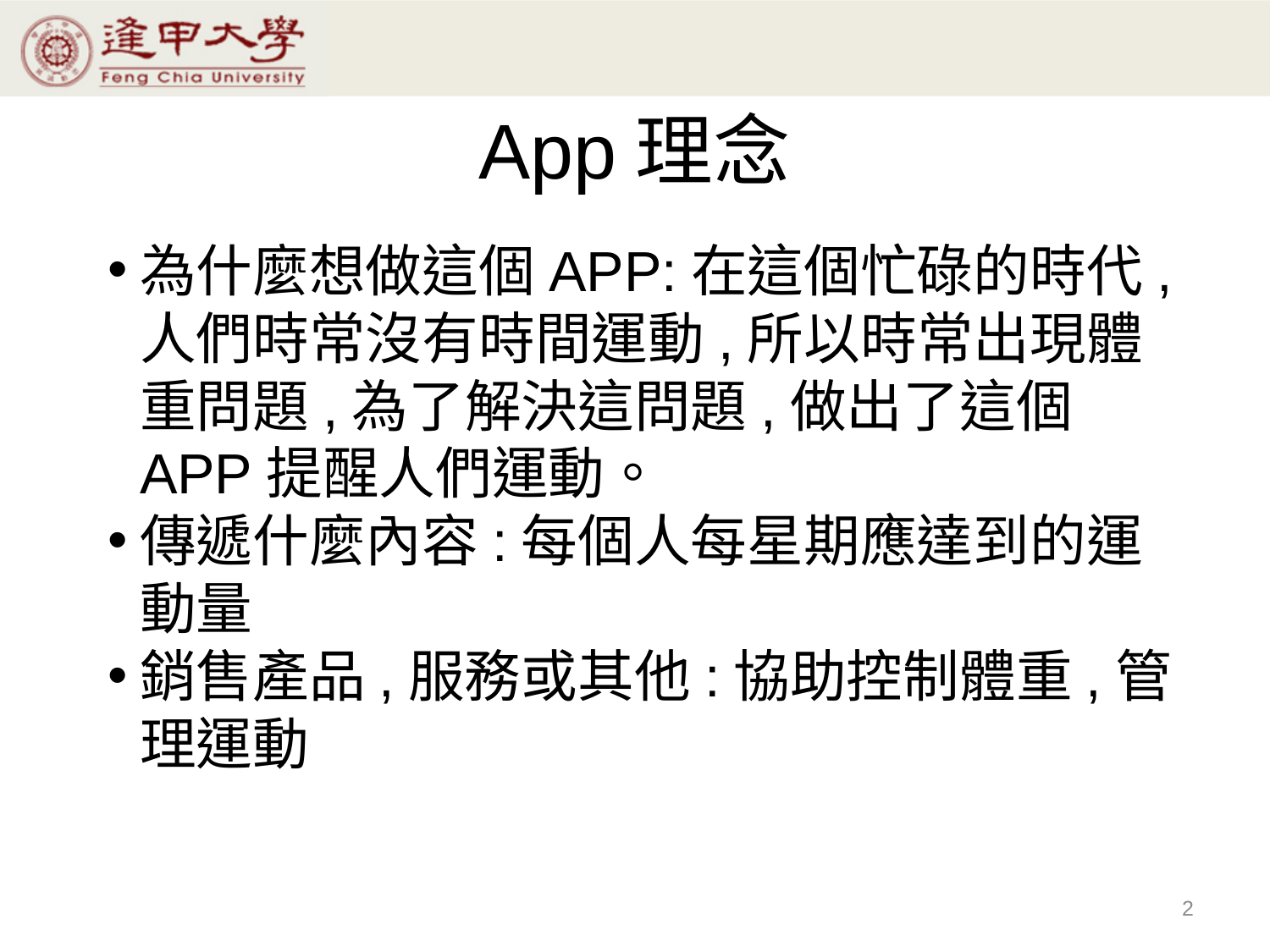

# App理念
為什麼想做這個APP:在這個忙碌的時代,人們時常沒有時間運動,所以時常出現體重問題,為了解決這問題,做出了這個APP提醒人們運動。
傳遞什麼內容:每個人每星期應達到的運動量
銷售產品,服務或其他:協助控制體重,管理運動

2